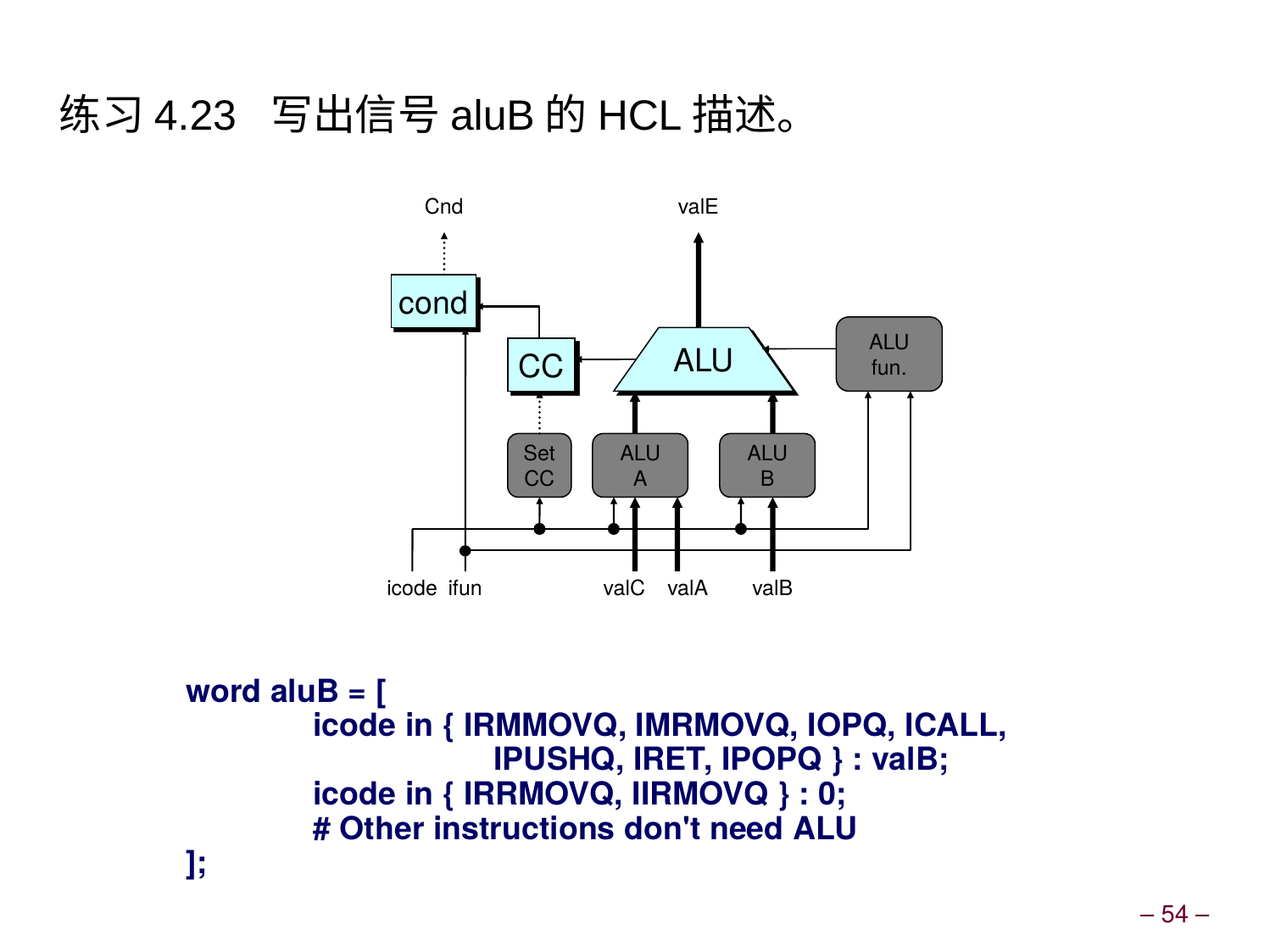

练习4.23  写出信号aluB的HCL描述。
Cnd
valE

cond

ALU
fun.

ALU
CC

Set
CC
ALU
A
ALU
B

icode
ifun
valC
valA
valB
word aluB = [
	icode in { IRMMOVQ, IMRMOVQ, IOPQ, ICALL,
		      IPUSHQ, IRET, IPOPQ } : valB;
	icode in { IRRMOVQ, IIRMOVQ } : 0;
	# Other instructions don't need ALU
];